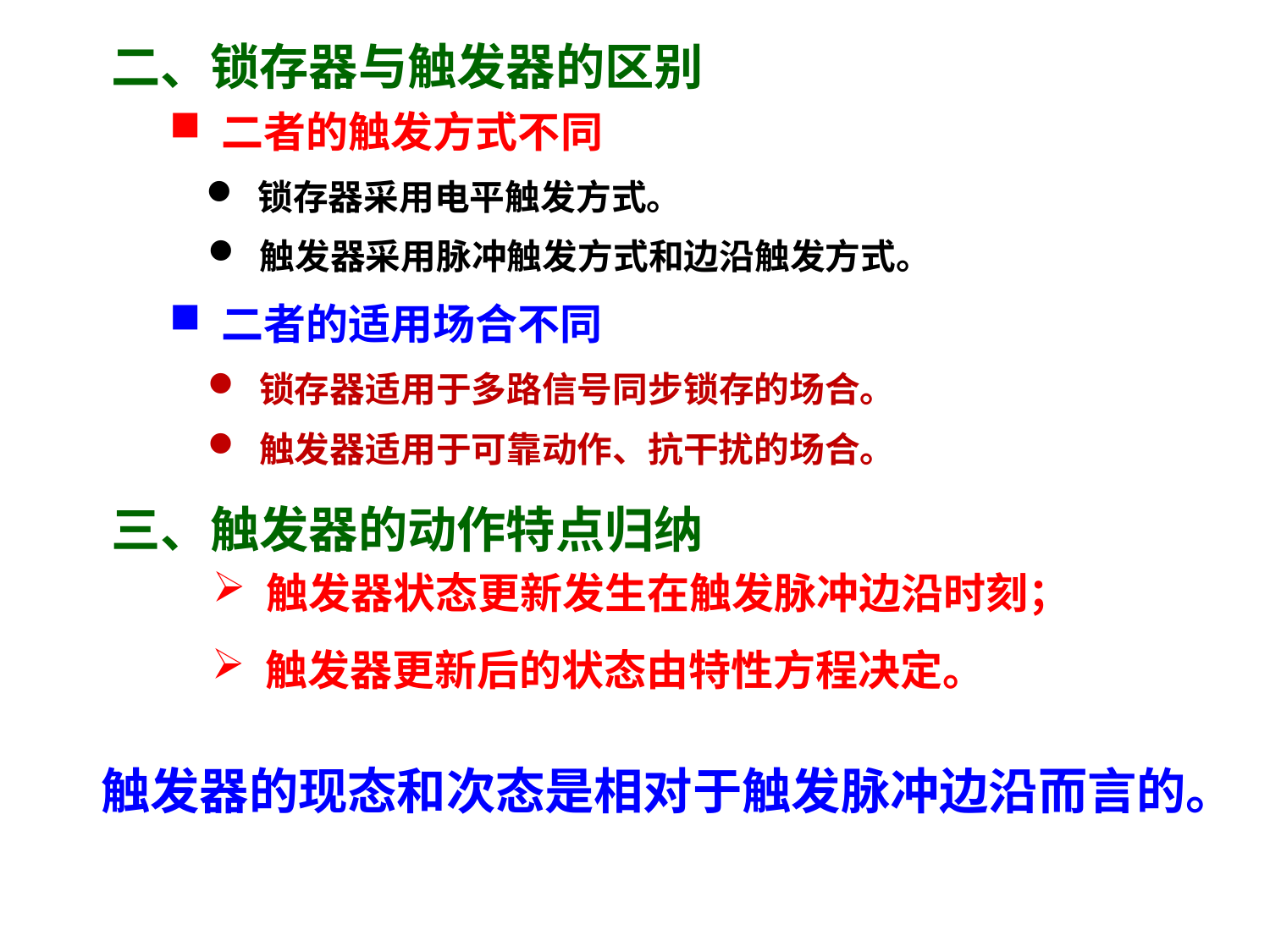

二、锁存器与触发器的区别
 二者的触发方式不同
 锁存器采用电平触发方式。
 触发器采用脉冲触发方式和边沿触发方式。
 二者的适用场合不同
 锁存器适用于多路信号同步锁存的场合。
 触发器适用于可靠动作、抗干扰的场合。
三、触发器的动作特点归纳
 触发器状态更新发生在触发脉冲边沿时刻；
 触发器更新后的状态由特性方程决定。
触发器的现态和次态是相对于触发脉冲边沿而言的。